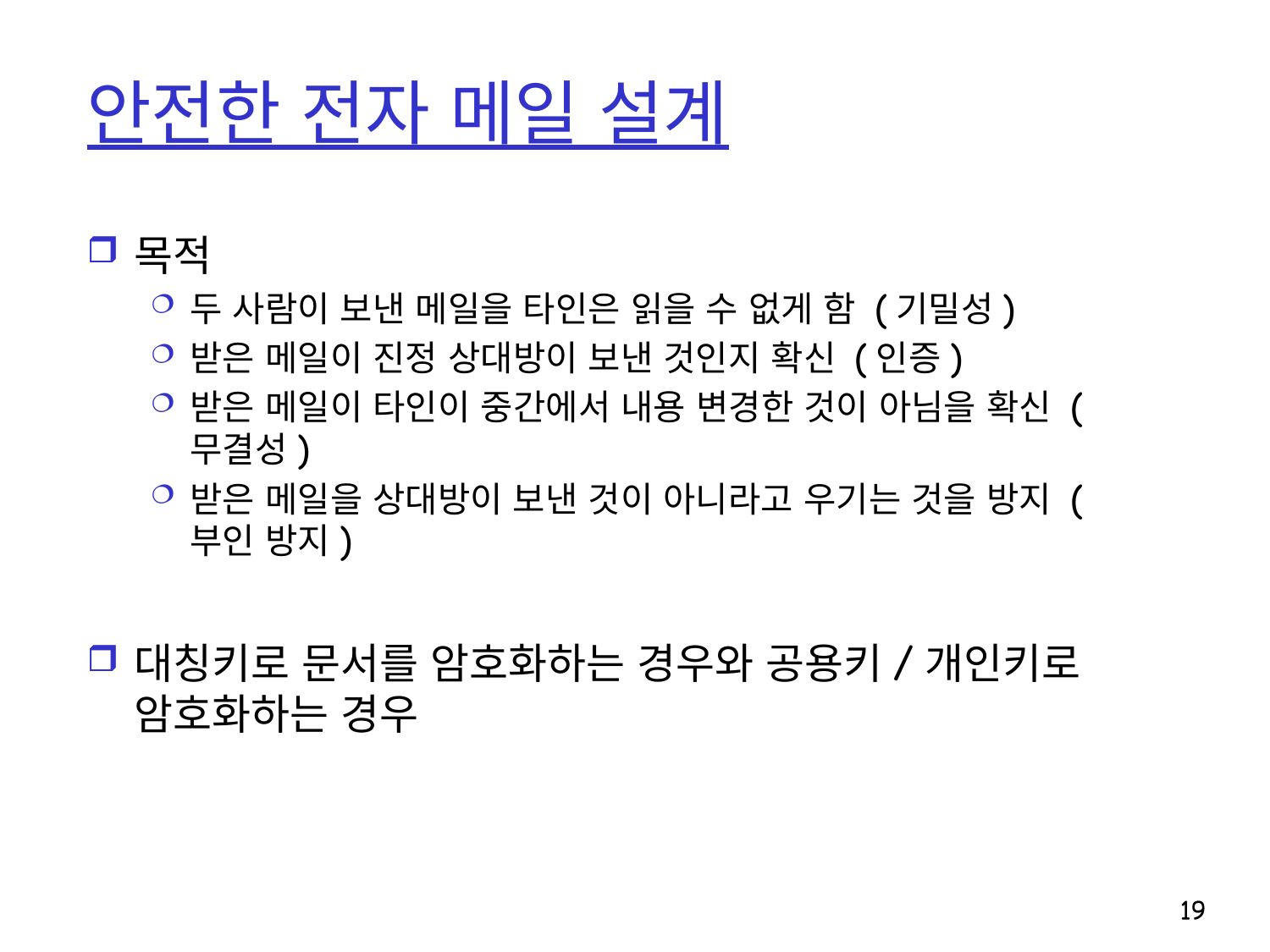

# 안전한 전자 메일 설계
목적
두 사람이 보낸 메일을 타인은 읽을 수 없게 함 (기밀성)
받은 메일이 진정 상대방이 보낸 것인지 확신 (인증)
받은 메일이 타인이 중간에서 내용 변경한 것이 아님을 확신 (무결성)
받은 메일을 상대방이 보낸 것이 아니라고 우기는 것을 방지 (부인 방지)

대칭키로 문서를 암호화하는 경우와 공용키/개인키로 암호화하는 경우
19